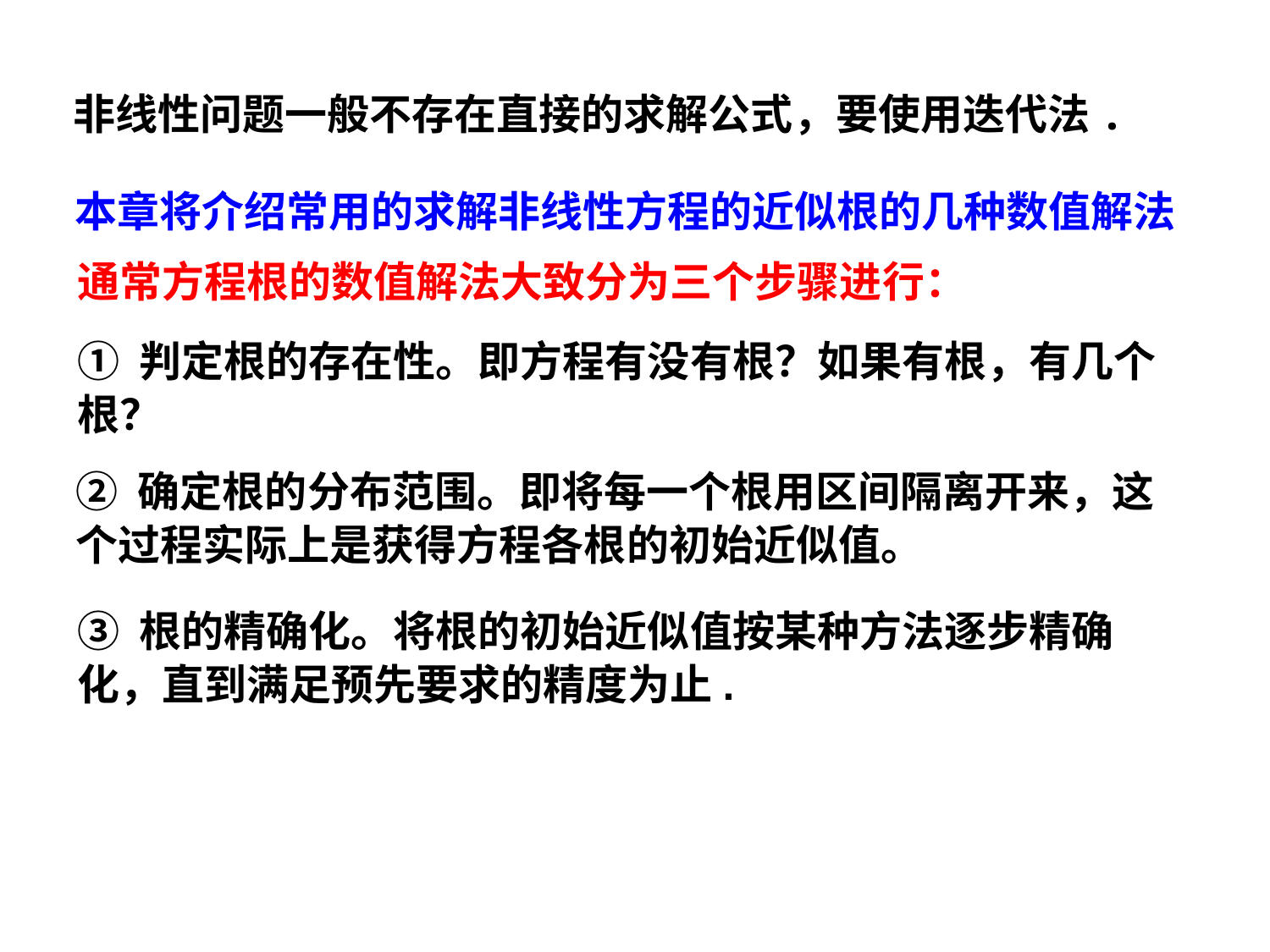

非线性问题一般不存在直接的求解公式，要使用迭代法.
本章将介绍常用的求解非线性方程的近似根的几种数值解法
通常方程根的数值解法大致分为三个步骤进行：
① 判定根的存在性。即方程有没有根？如果有根，有几个根？
② 确定根的分布范围。即将每一个根用区间隔离开来，这个过程实际上是获得方程各根的初始近似值。
③ 根的精确化。将根的初始近似值按某种方法逐步精确化，直到满足预先要求的精度为止.